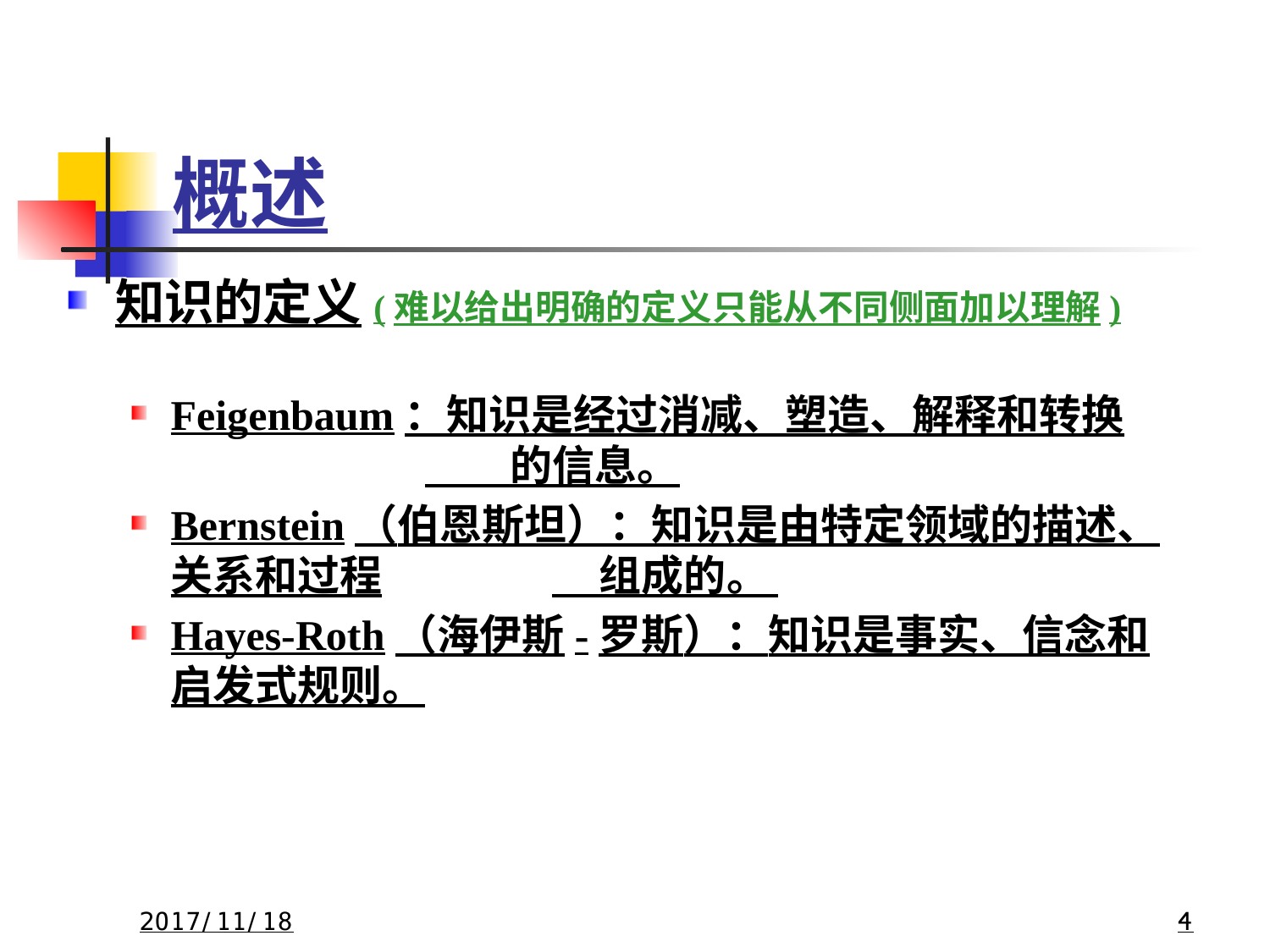

# 概述
知识的定义(难以给出明确的定义只能从不同侧面加以理解)

Feigenbaum：知识是经过消减、塑造、解释和转换		         的信息。
Bernstein（伯恩斯坦）：知识是由特定领域的描述、关系和过程		     组成的。
Hayes-Roth（海伊斯-罗斯）：知识是事实、信念和启发式规则。
2017/11/18
4